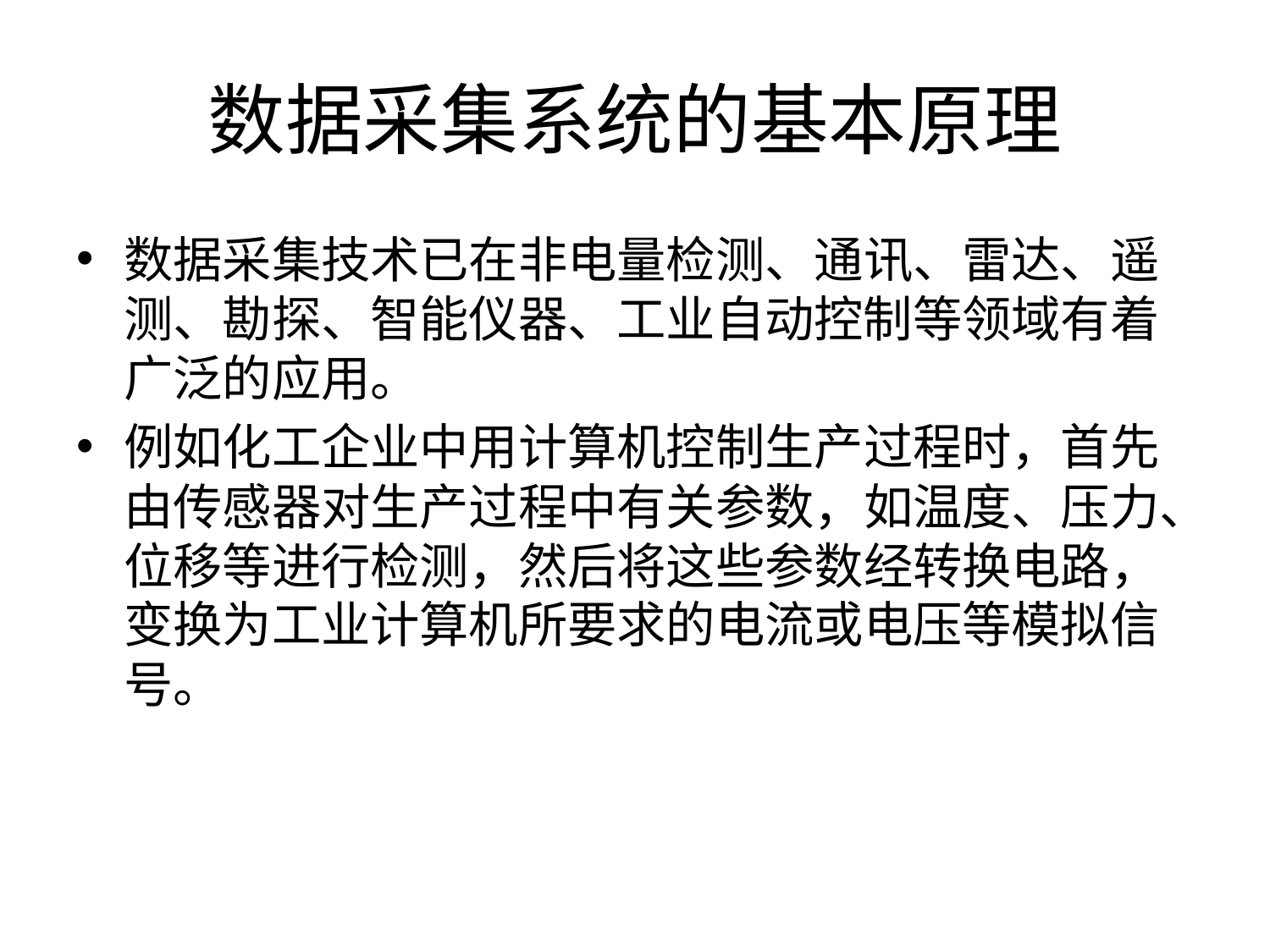

# 数据采集系统的基本原理
数据采集技术已在非电量检测、通讯、雷达、遥测、勘探、智能仪器、工业自动控制等领域有着广泛的应用。
例如化工企业中用计算机控制生产过程时，首先由传感器对生产过程中有关参数，如温度、压力、位移等进行检测，然后将这些参数经转换电路，变换为工业计算机所要求的电流或电压等模拟信号。